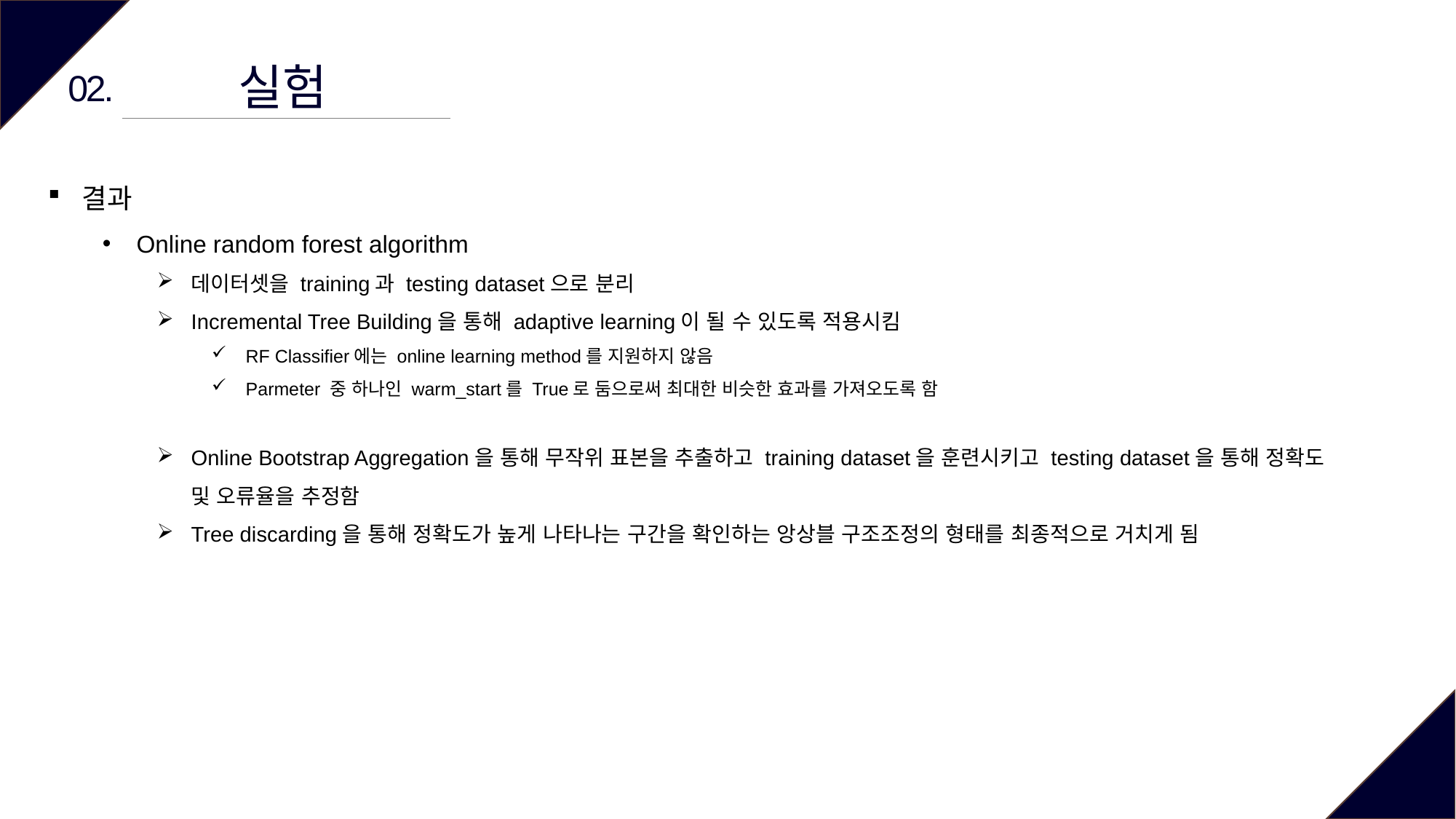

실험
02.
결과
Online random forest algorithm
데이터셋을 training과 testing dataset으로 분리
Incremental Tree Building을 통해 adaptive learning이 될 수 있도록 적용시킴
RF Classifier에는 online learning method를 지원하지 않음
Parmeter 중 하나인 warm_start를 True로 둠으로써 최대한 비슷한 효과를 가져오도록 함

Online Bootstrap Aggregation을 통해 무작위 표본을 추출하고 training dataset을 훈련시키고 testing dataset을 통해 정확도 및 오류율을 추정함
Tree discarding을 통해 정확도가 높게 나타나는 구간을 확인하는 앙상블 구조조정의 형태를 최종적으로 거치게 됨